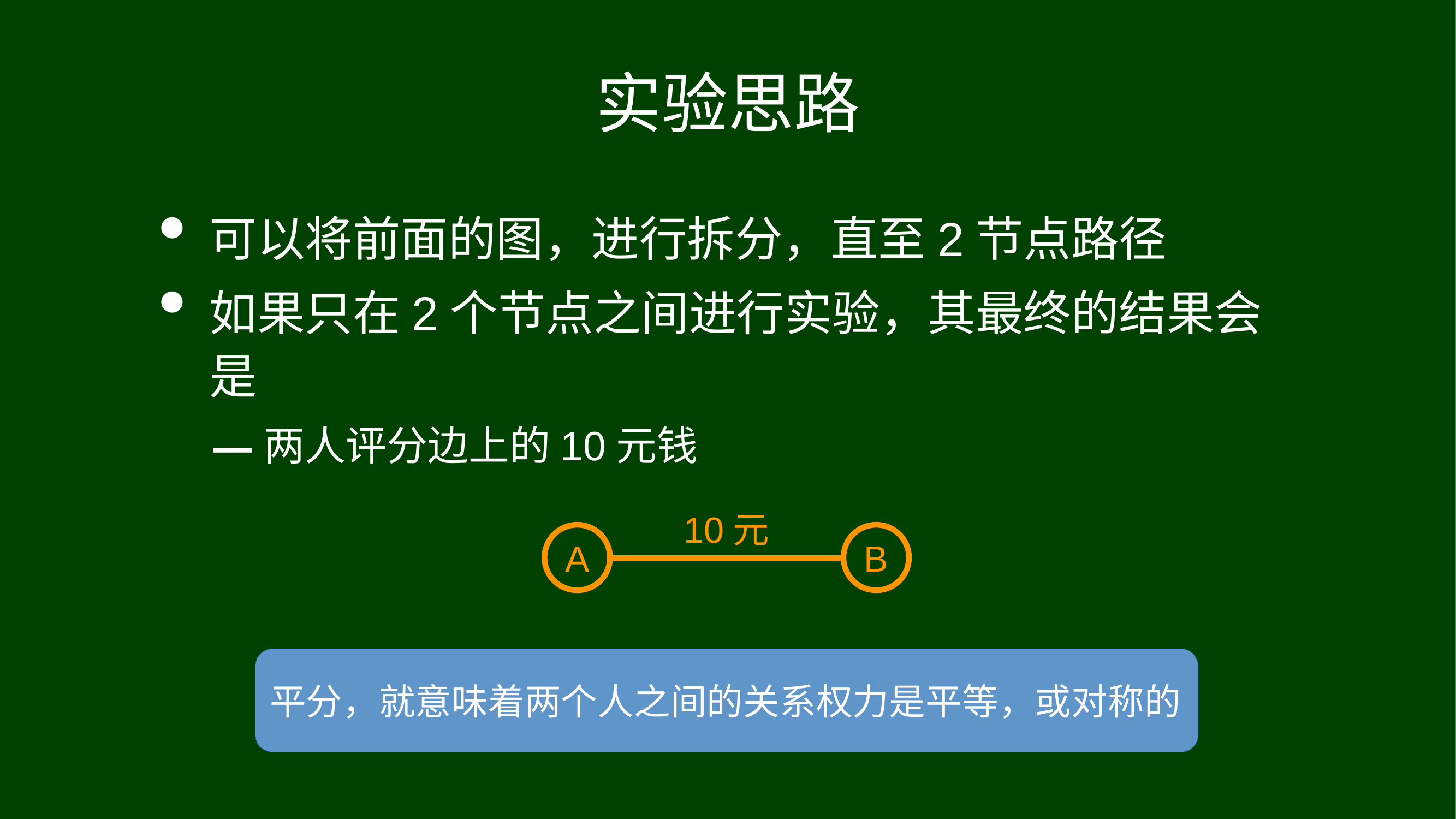

# 实验思路
可以将前面的图，进行拆分，直至2节点路径
如果只在2个节点之间进行实验，其最终的结果会是
两人评分边上的10元钱
10元
A
B

平分，就意味着两个人之间的关系权力是平等，或对称的